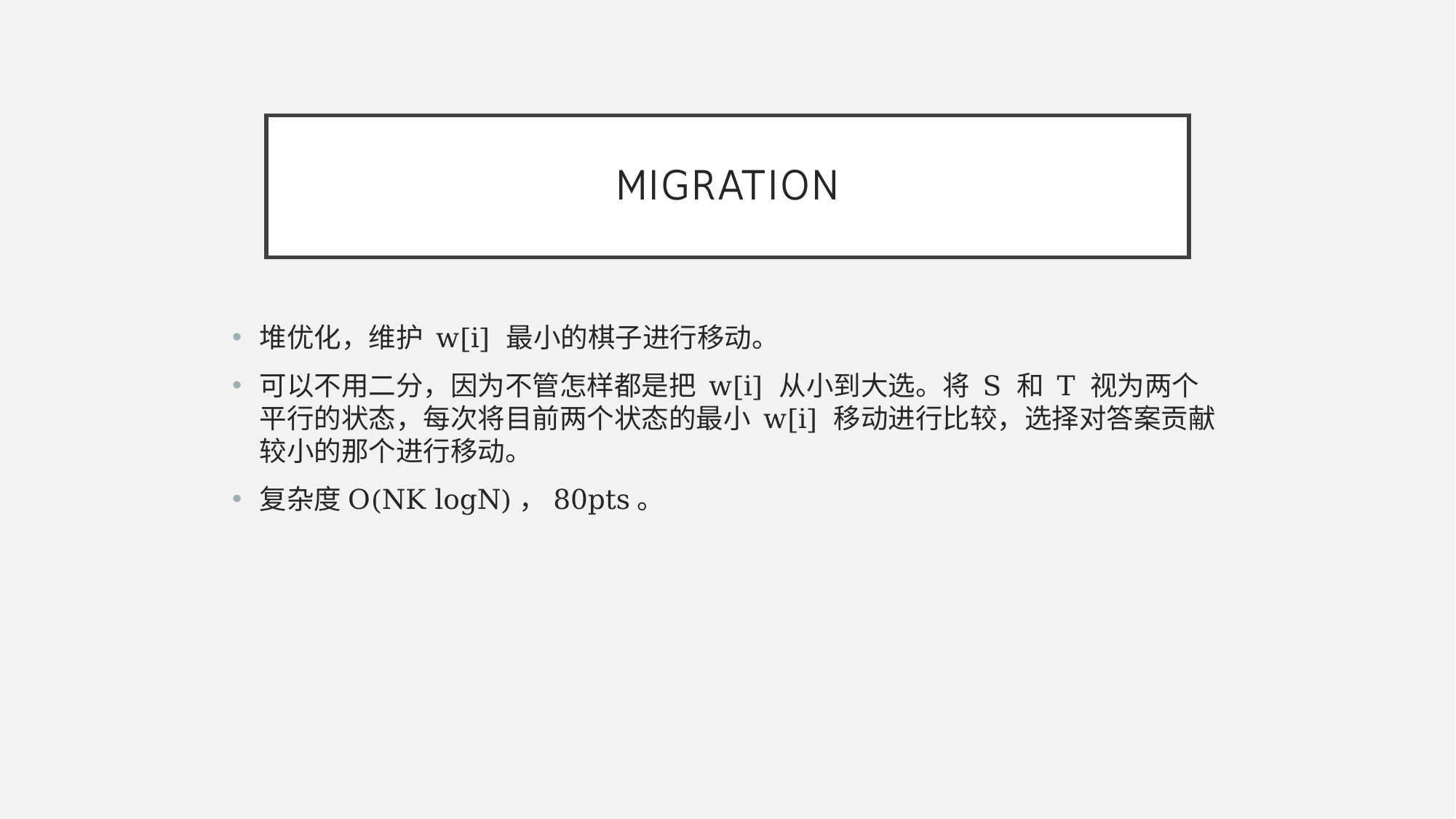

# migration
堆优化，维护 w[i] 最小的棋子进行移动。
可以不用二分，因为不管怎样都是把 w[i] 从小到大选。将 S 和 T 视为两个平行的状态，每次将目前两个状态的最小 w[i] 移动进行比较，选择对答案贡献较小的那个进行移动。
复杂度O(NK logN)，80pts。